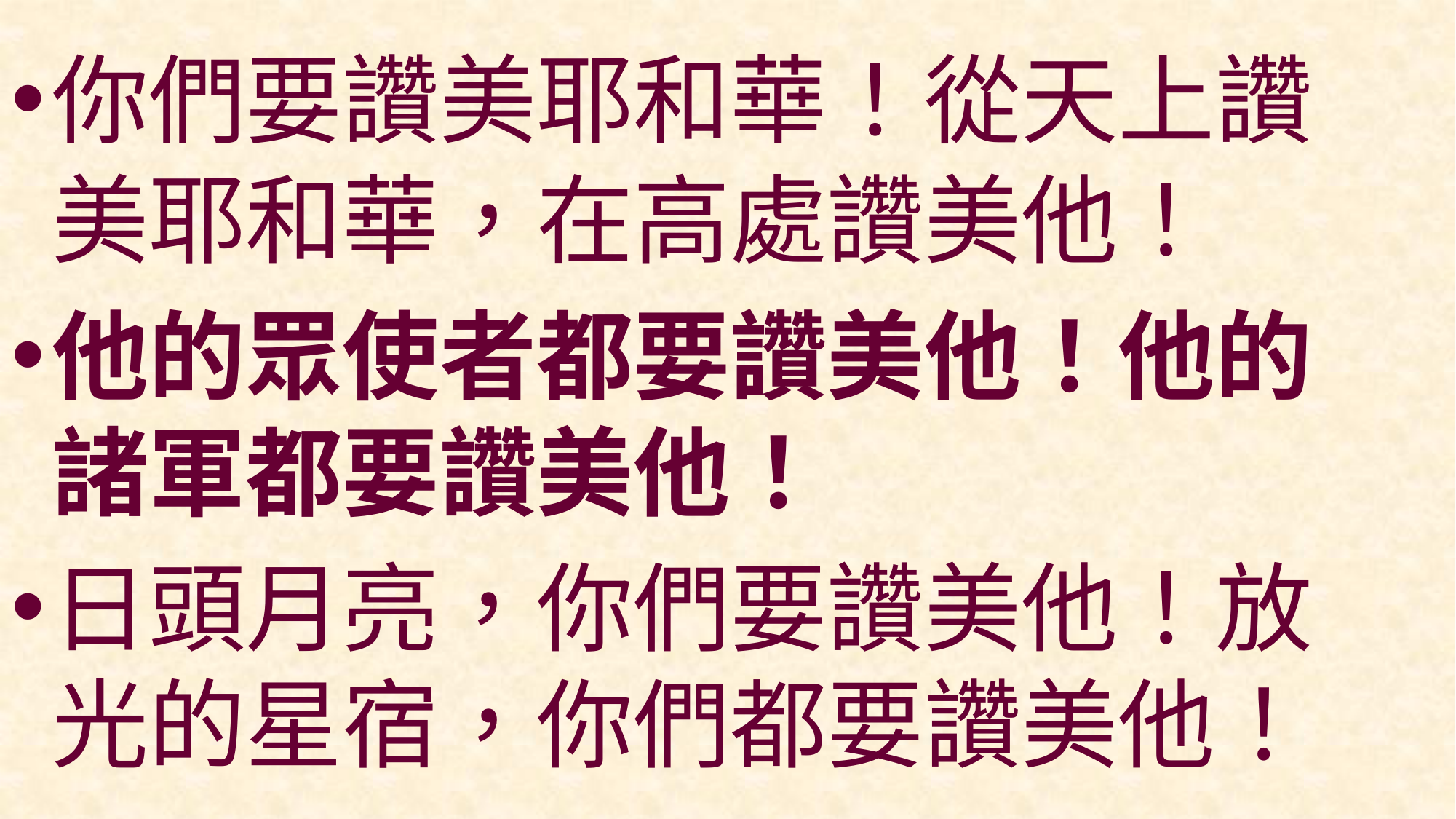

你們要讚美耶和華！從天上讚美耶和華，在高處讚美他！
他的眾使者都要讚美他！他的諸軍都要讚美他！
日頭月亮，你們要讚美他！放光的星宿，你們都要讚美他！